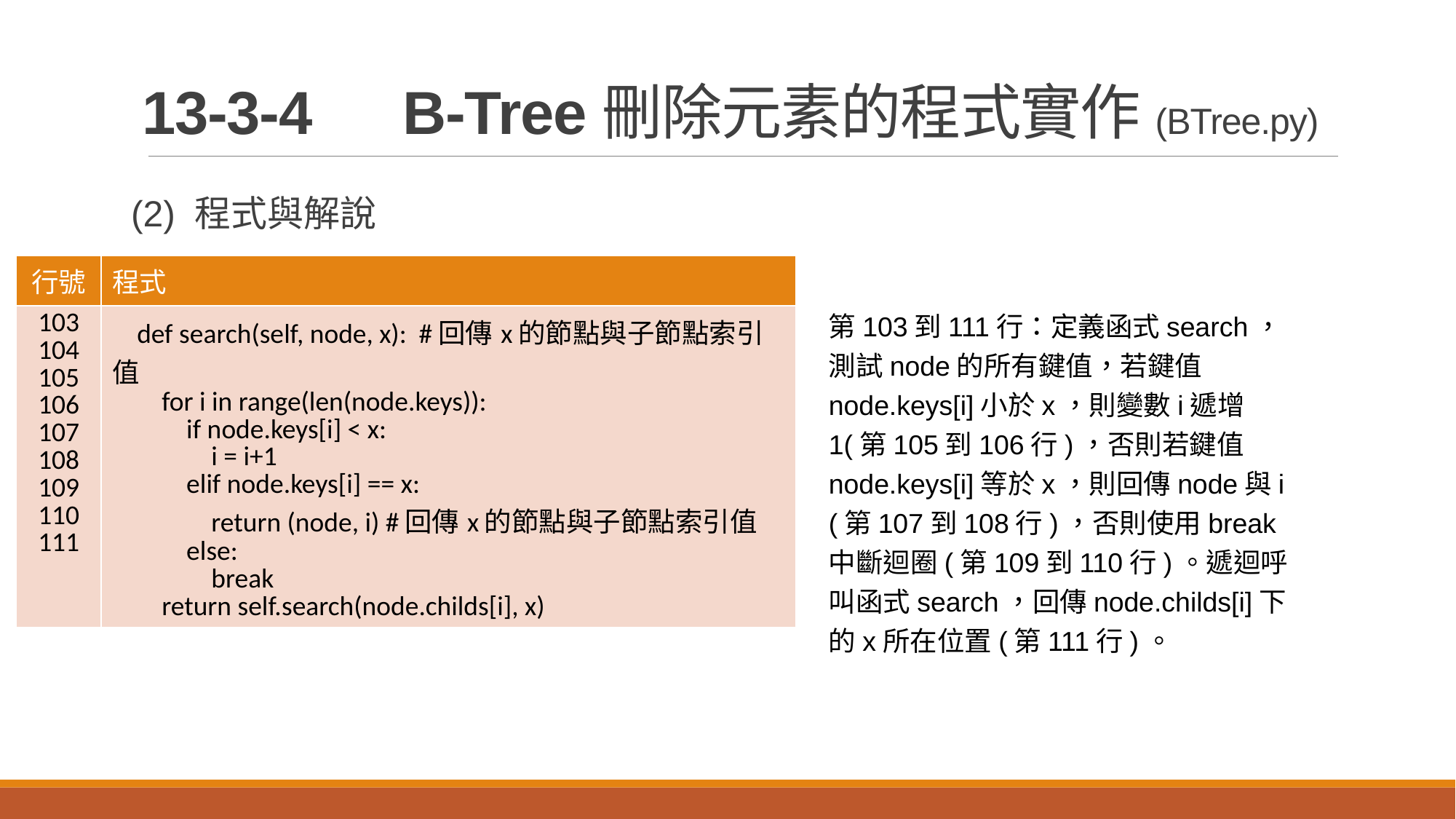

# 13-3-4　B-Tree刪除元素的程式實作(BTree.py)
(2) 程式與解說
| 行號 | 程式 |
| --- | --- |
| 103 104 105 106 107 108 109 110 111 | def search(self, node, x): #回傳x的節點與子節點索引值 for i in range(len(node.keys)): if node.keys[i] < x: i = i+1 elif node.keys[i] == x: return (node, i) #回傳x的節點與子節點索引值 else: break return self.search(node.childs[i], x) |
第103到111行：定義函式search，測試node的所有鍵值，若鍵值node.keys[i]小於x，則變數i遞增1(第105到106行)，否則若鍵值node.keys[i]等於x，則回傳node與i (第107到108行)，否則使用break中斷迴圈(第109到110行)。遞迴呼叫函式search，回傳node.childs[i]下的x所在位置(第111行)。